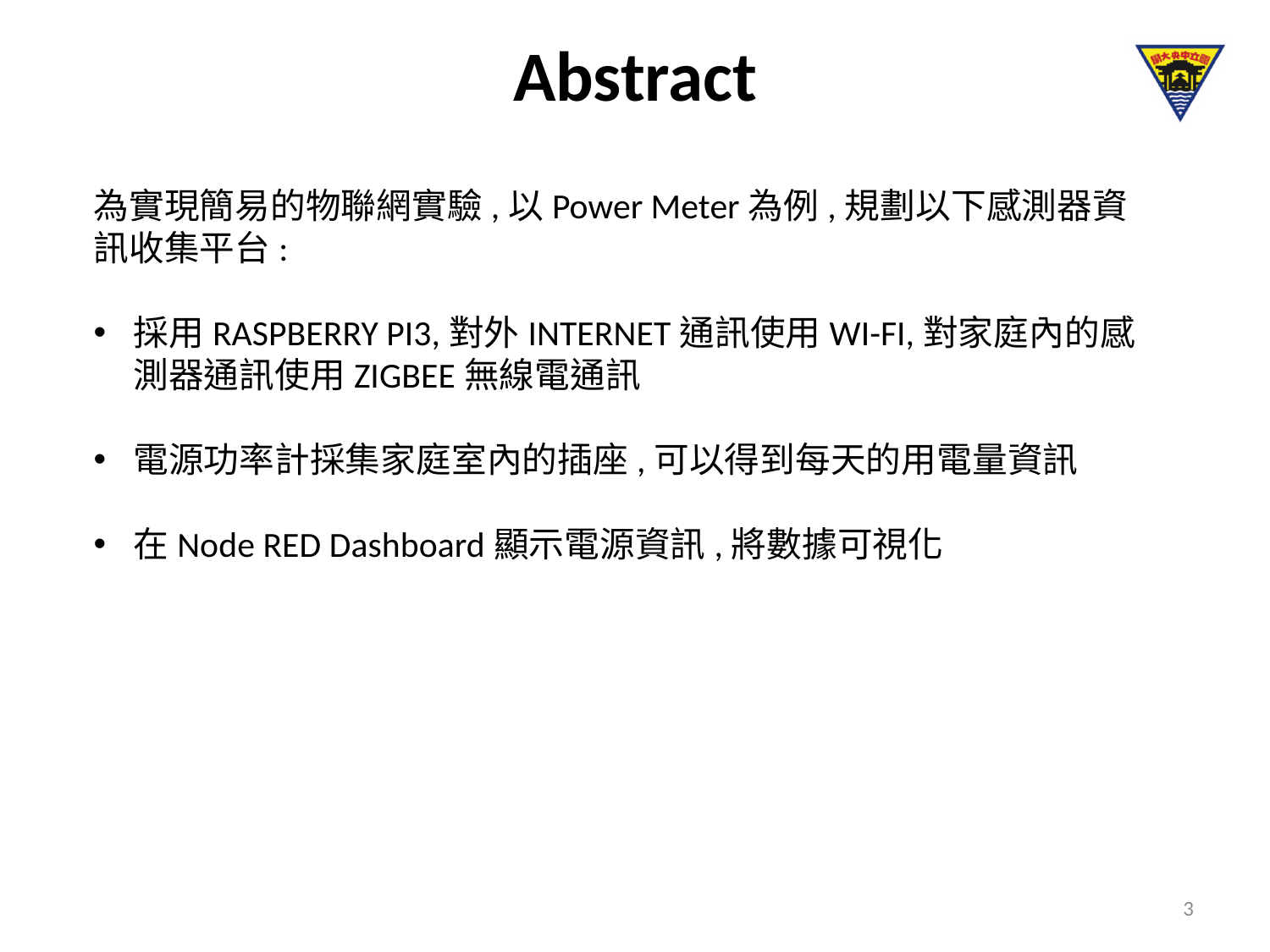

# Abstract

為實現簡易的物聯網實驗,以Power Meter為例,規劃以下感測器資訊收集平台:

採用RASPBERRY PI3,對外INTERNET通訊使用WI-FI,對家庭內的感測器通訊使用ZIGBEE無線電通訊

電源功率計採集家庭室內的插座,可以得到每天的用電量資訊

在Node RED Dashboard顯示電源資訊,將數據可視化
3